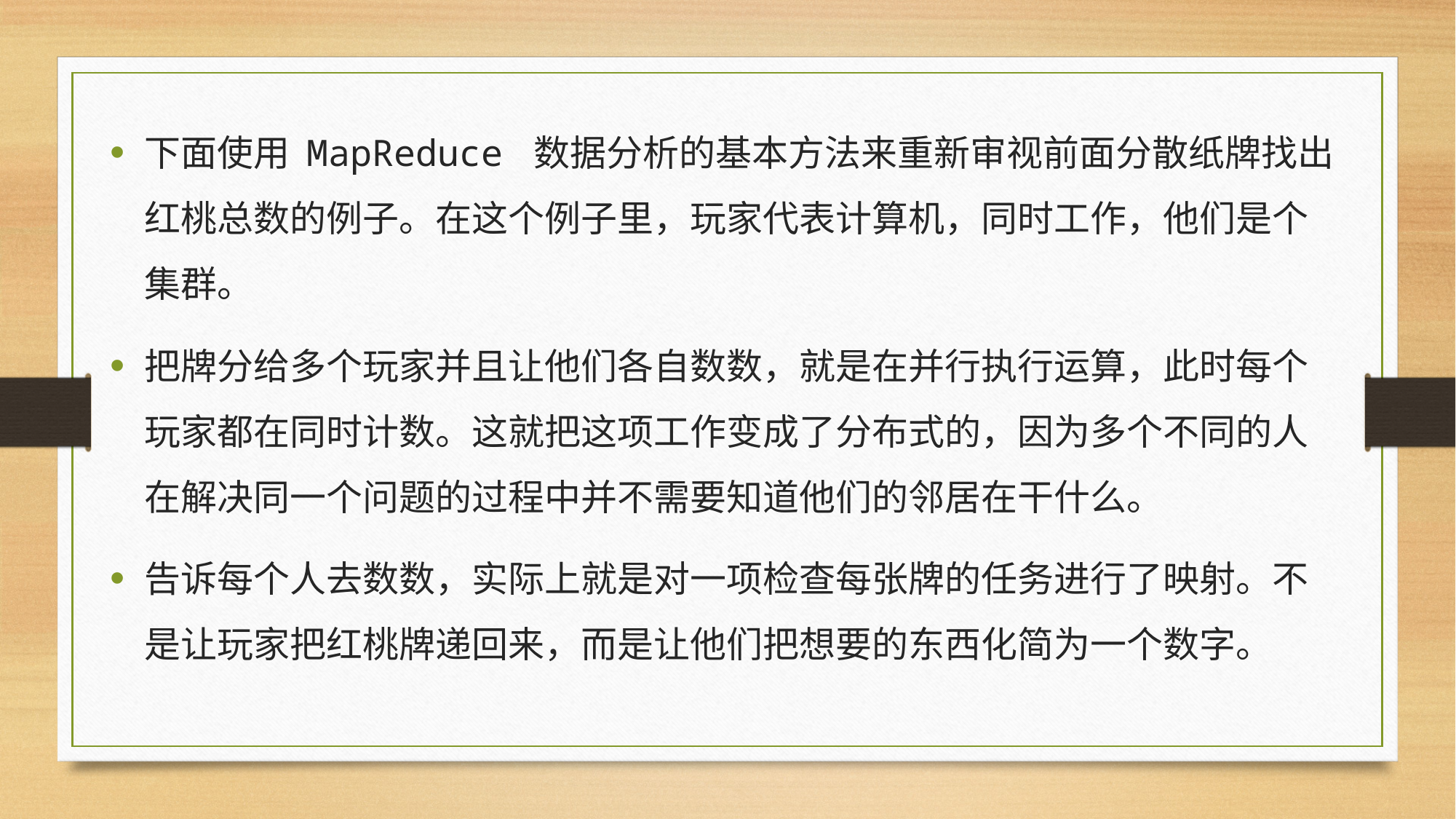

下面使用 MapReduce 数据分析的基本方法来重新审视前面分散纸牌找出红桃总数的例子。在这个例子里，玩家代表计算机，同时工作，他们是个集群。
把牌分给多个玩家并且让他们各自数数，就是在并行执行运算，此时每个玩家都在同时计数。这就把这项工作变成了分布式的，因为多个不同的人在解决同一个问题的过程中并不需要知道他们的邻居在干什么。
告诉每个人去数数，实际上就是对一项检查每张牌的任务进行了映射。不是让玩家把红桃牌递回来，而是让他们把想要的东西化简为一个数字。